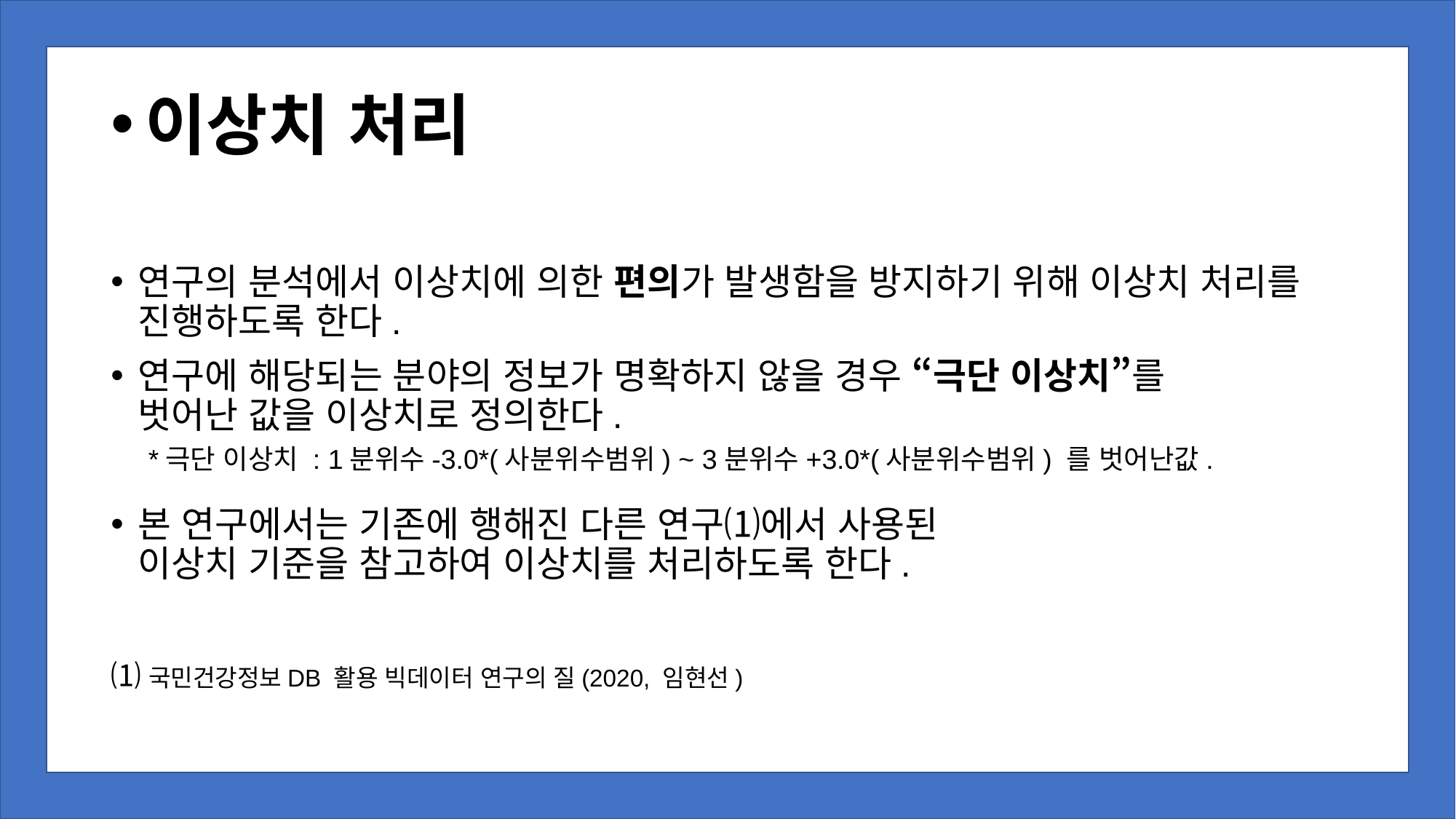

이상치 처리
연구의 분석에서 이상치에 의한 편의가 발생함을 방지하기 위해 이상치 처리를 진행하도록 한다.
연구에 해당되는 분야의 정보가 명확하지 않을 경우 “극단 이상치”를
벗어난 값을 이상치로 정의한다.

본 연구에서는 기존에 행해진 다른 연구⑴에서 사용된
이상치 기준을 참고하여 이상치를 처리하도록 한다.

⑴국민건강정보DB 활용 빅데이터 연구의 질(2020, 임현선)
*극단 이상치 : 1분위수-3.0*(사분위수범위) ~ 3분위수+3.0*(사분위수범위) 를 벗어난값.